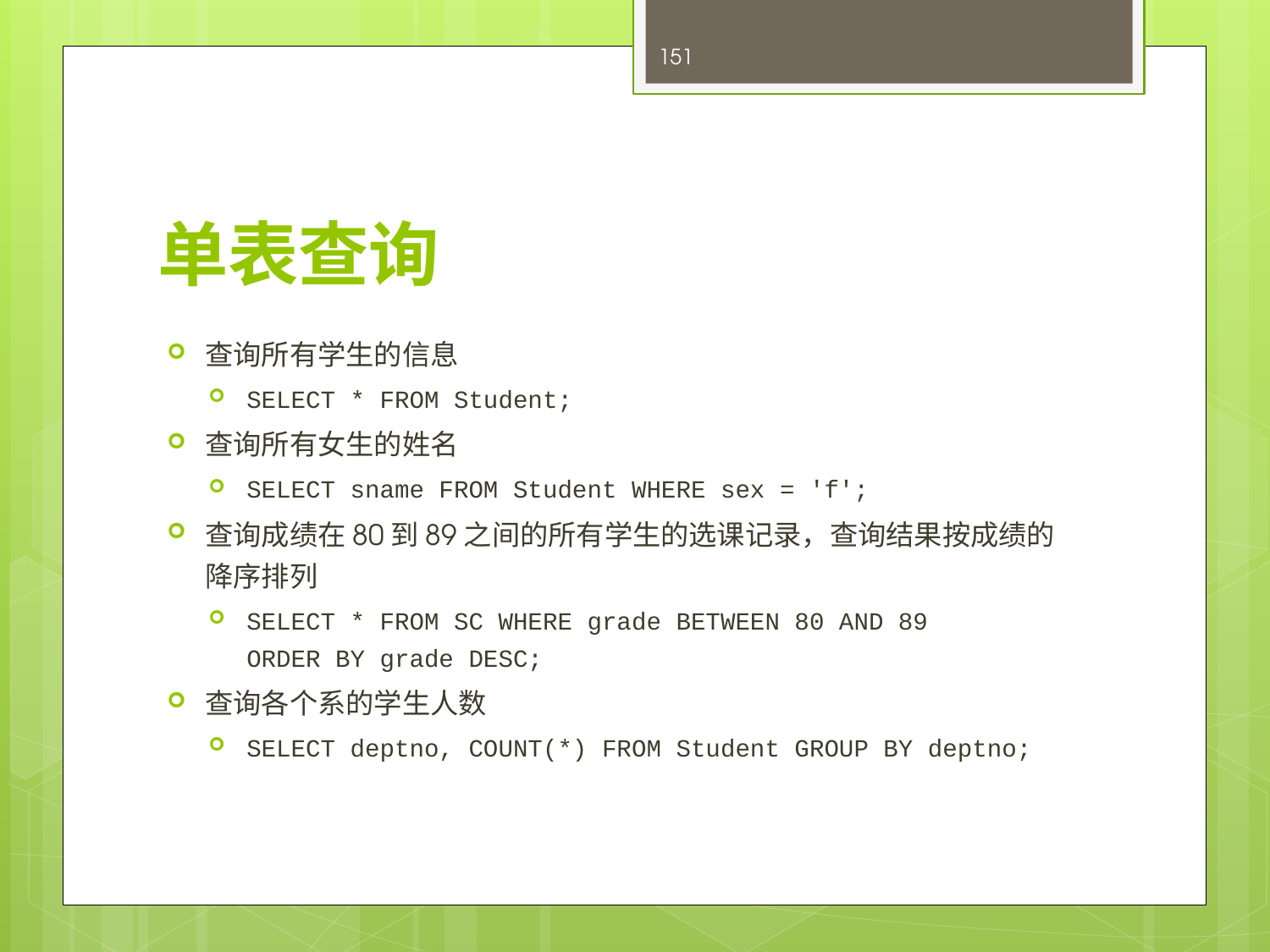

151
# 单表查询
查询所有学生的信息
SELECT * FROM Student;
查询所有女生的姓名
SELECT sname FROM Student WHERE sex = 'f';
查询成绩在80到89之间的所有学生的选课记录，查询结果按成绩的降序排列
SELECT * FROM SC WHERE grade BETWEEN 80 AND 89
ORDER BY grade DESC;
查询各个系的学生人数
SELECT deptno, COUNT(*) FROM Student GROUP BY deptno;